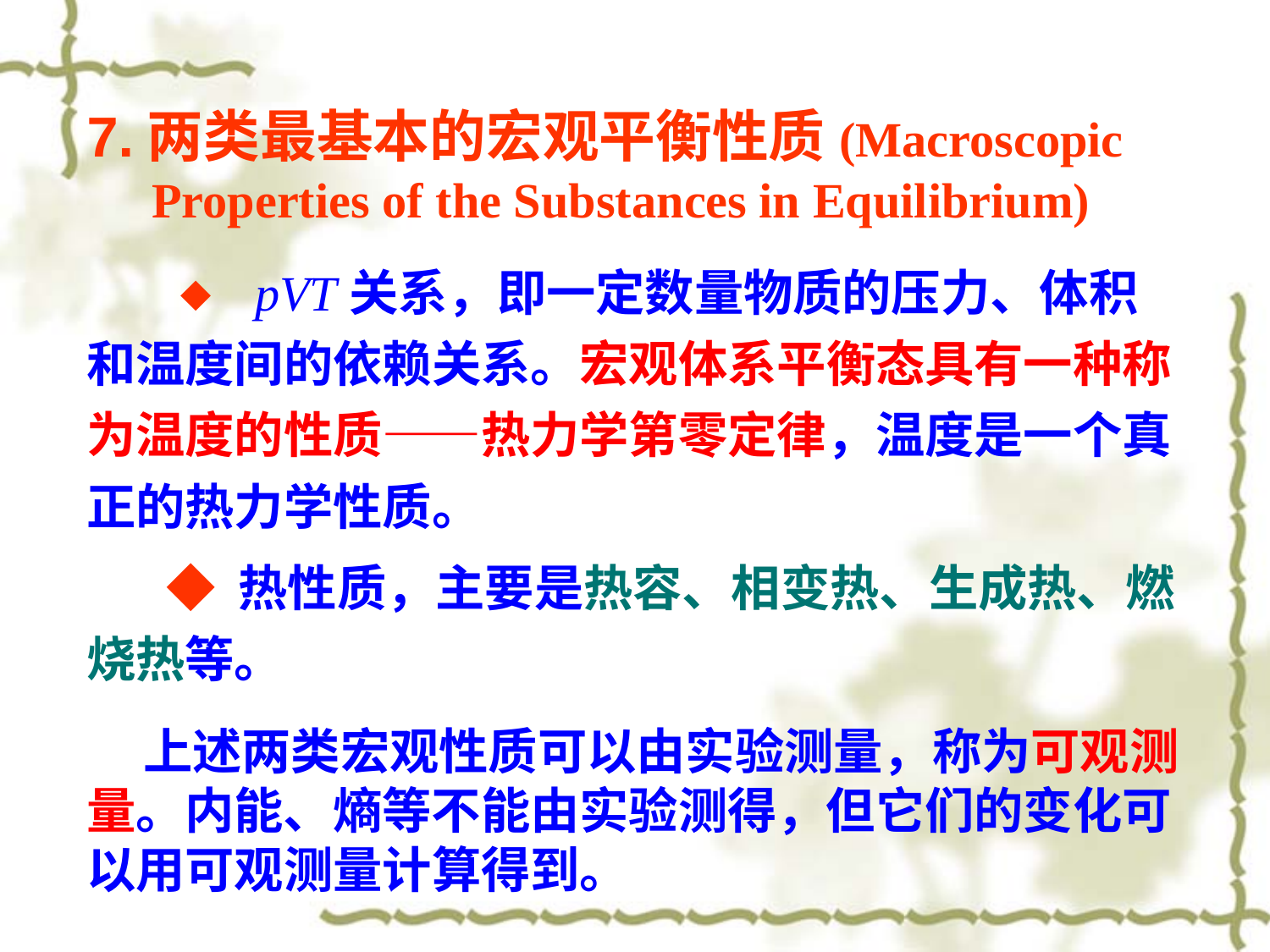

# 7.两类最基本的宏观平衡性质(Macroscopic Properties of the Substances in Equilibrium)
◆ pVT关系，即一定数量物质的压力、体积和温度间的依赖关系。宏观体系平衡态具有一种称为温度的性质——热力学第零定律，温度是一个真正的热力学性质。
◆ 热性质，主要是热容、相变热、生成热、燃烧热等。
    上述两类宏观性质可以由实验测量，称为可观测量。内能、熵等不能由实验测得，但它们的变化可以用可观测量计算得到。